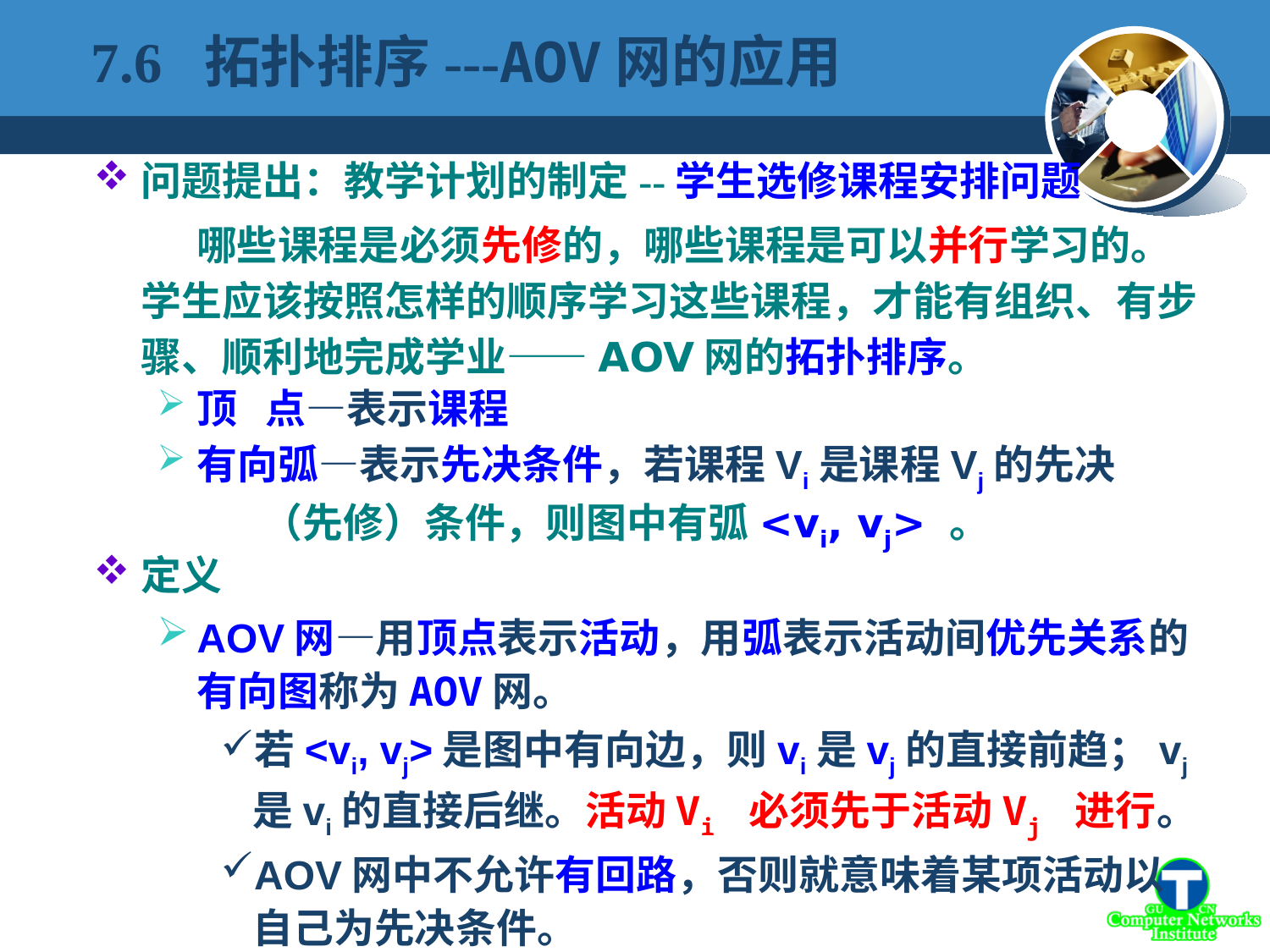

7.6  拓扑排序---AOV网的应用
问题提出：教学计划的制定--学生选修课程安排问题
          哪些课程是必须先修的，哪些课程是可以并行学习的。学生应该按照怎样的顺序学习这些课程，才能有组织、有步骤、顺利地完成学业——AOV网的拓扑排序。
顶   点—表示课程
有向弧—表示先决条件，若课程Vi是课程Vj的先决
                 （先修）条件，则图中有弧<vi, vj> 。
定义
AOV网—用顶点表示活动，用弧表示活动间优先关系的有向图称为AOV网。
若<vi, vj>是图中有向边，则vi是vj的直接前趋；vj是vi的直接后继。活动Vi 必须先于活动Vj 进行。
AOV网中不允许有回路，否则就意味着某项活动以自己为先决条件。
140